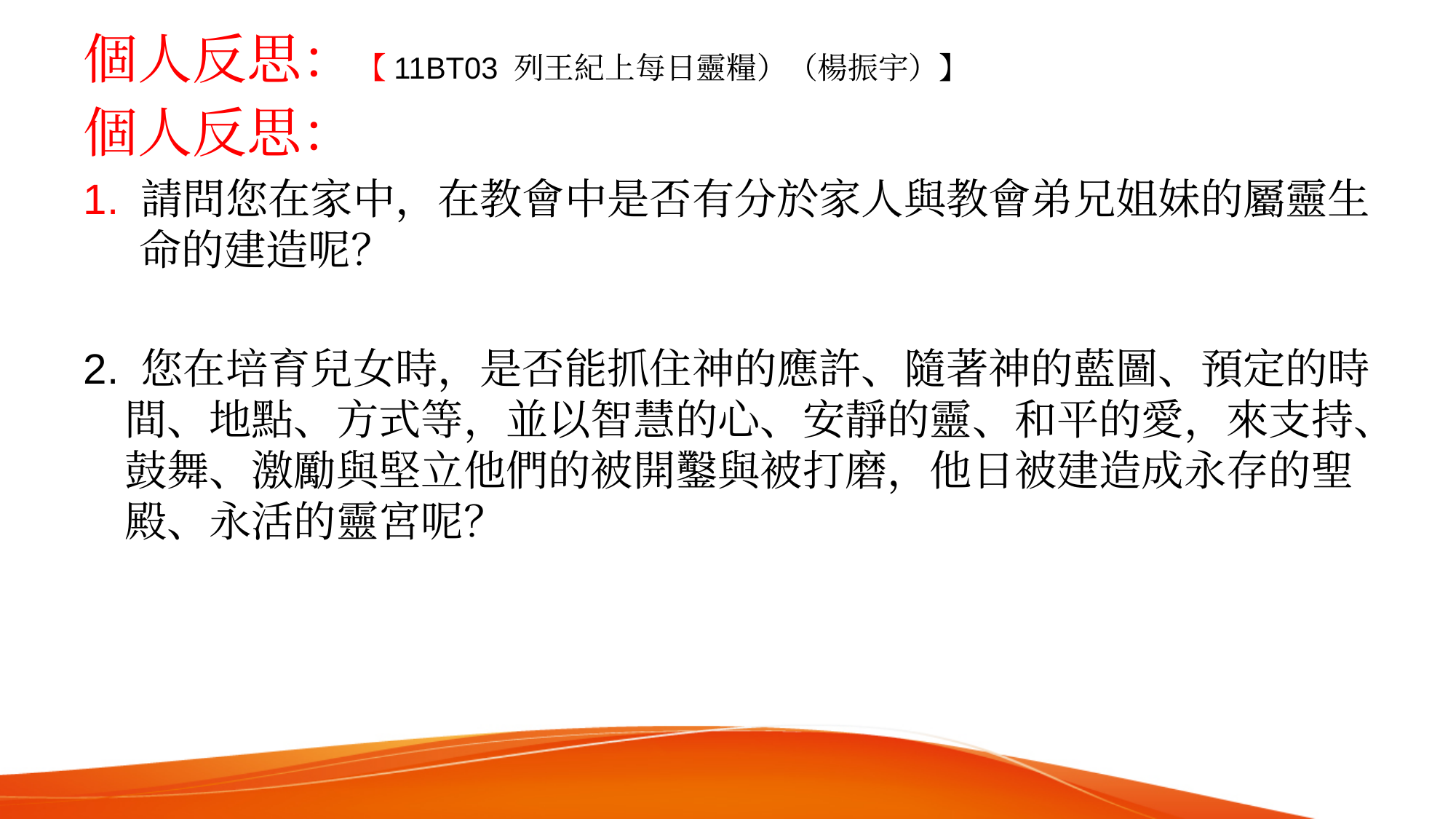

# 個人反思：【11BT03 列王紀上每日靈糧）（楊振宇）】
個人反思：
1. 請問您在家中，在教會中是否有分於家人與教會弟兄姐妹的屬靈生命的建造呢？

2. 您在培育兒女時，是否能抓住神的應許、隨著神的藍圖、預定的時間、地點、方式等，並以智慧的心、安靜的靈、和平的愛，來支持、鼓舞、激勵與堅立他們的被開鑿與被打磨，他日被建造成永存的聖殿、永活的靈宮呢？